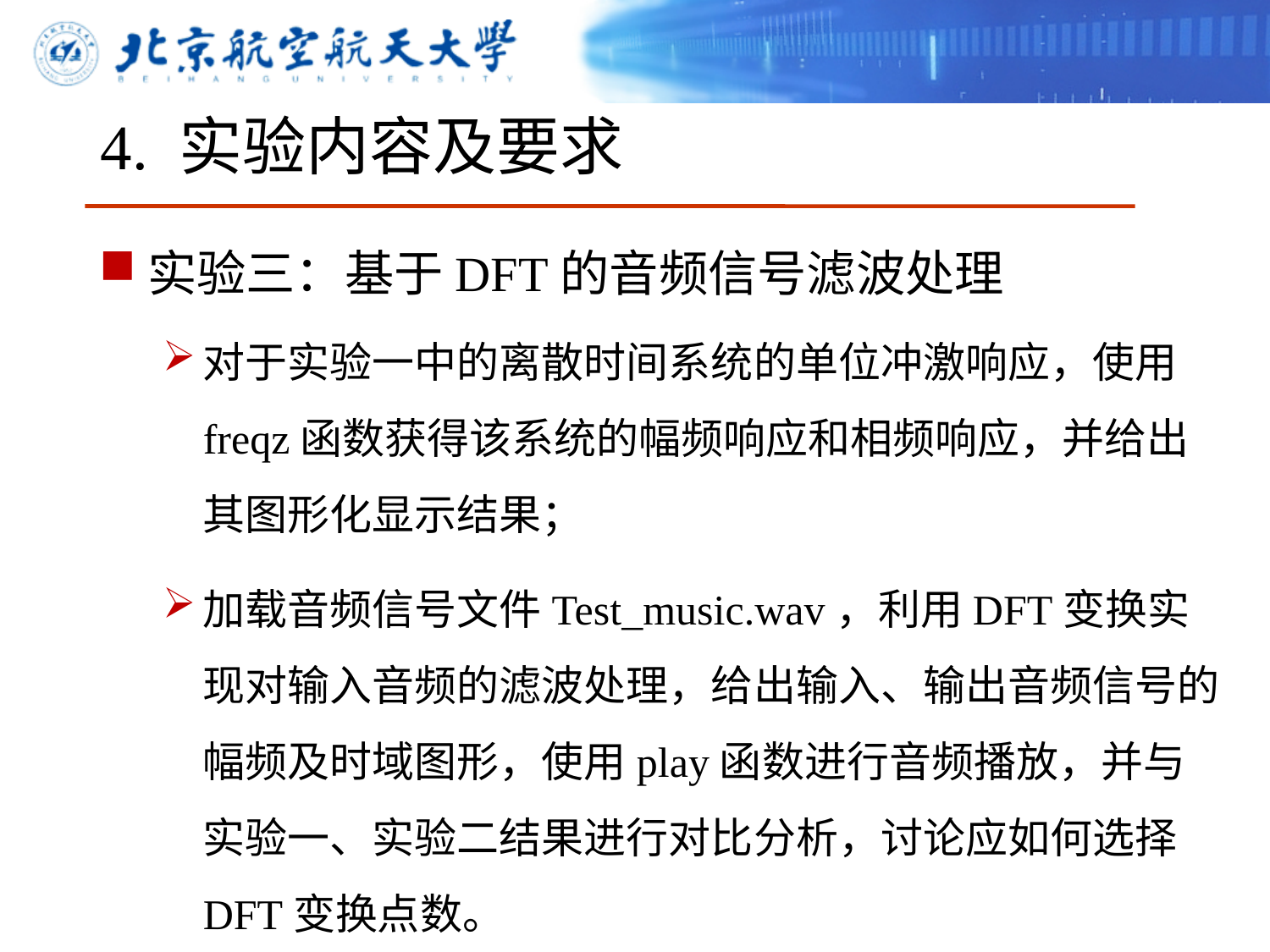

# 4. 实验内容及要求
实验三：基于DFT的音频信号滤波处理
对于实验一中的离散时间系统的单位冲激响应，使用freqz函数获得该系统的幅频响应和相频响应，并给出其图形化显示结果；
加载音频信号文件Test_music.wav，利用DFT变换实现对输入音频的滤波处理，给出输入、输出音频信号的幅频及时域图形，使用play函数进行音频播放，并与实验一、实验二结果进行对比分析，讨论应如何选择DFT变换点数。